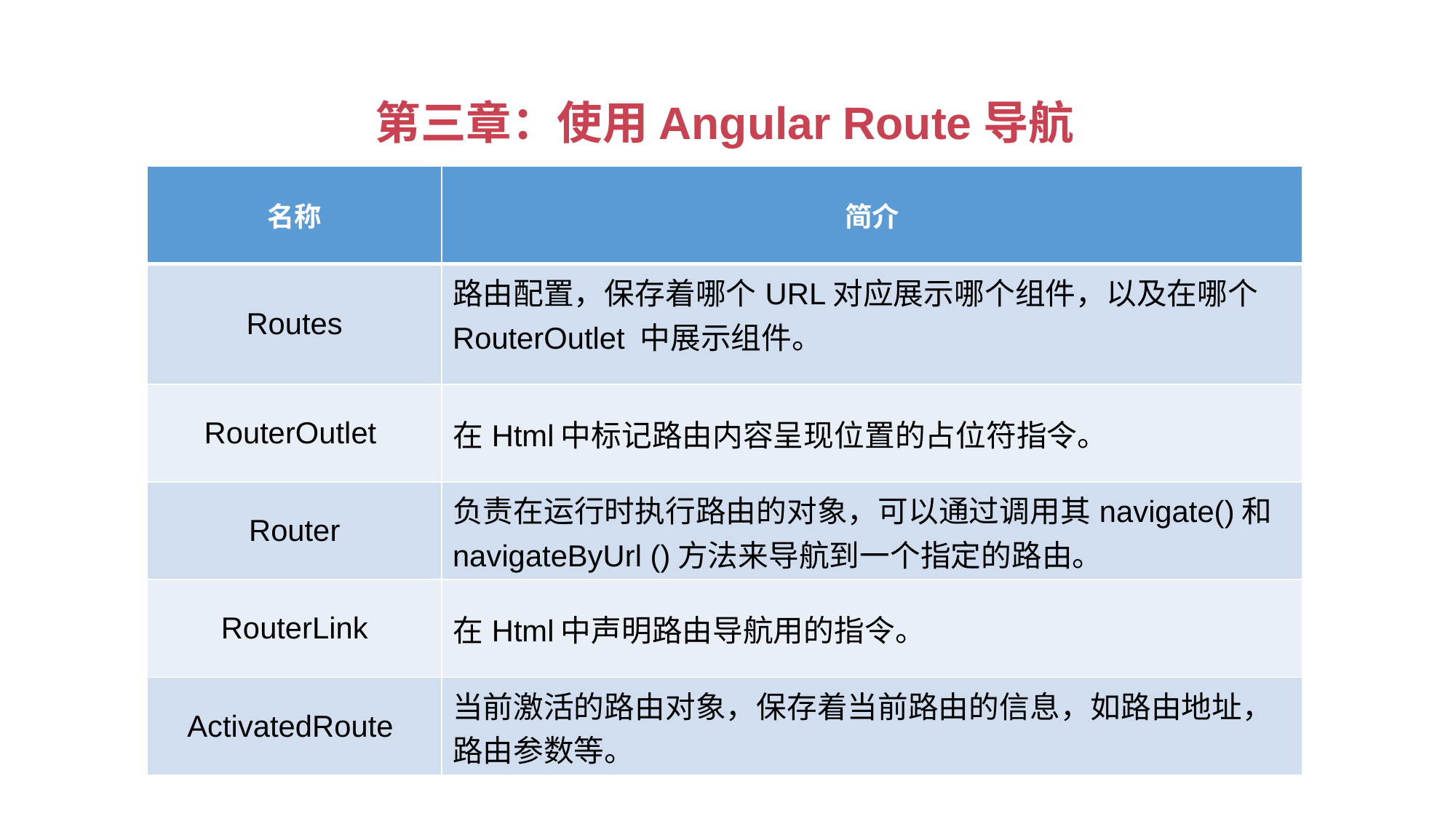

第三章：使用Angular Route导航
| 名称 | 简介 |
| --- | --- |
| Routes | 路由配置，保存着哪个URL对应展示哪个组件，以及在哪个RouterOutlet 中展示组件。 |
| RouterOutlet | 在Html中标记路由内容呈现位置的占位符指令。 |
| Router | 负责在运行时执行路由的对象，可以通过调用其navigate()和navigateByUrl ()方法来导航到一个指定的路由。 |
| RouterLink | 在Html中声明路由导航用的指令。 |
| ActivatedRoute | 当前激活的路由对象，保存着当前路由的信息，如路由地址，路由参数等。 |
 路由基础知识
路由相关对象介绍
在路由时传递数据
地址策略:HashLocationStrategy 和PathLocationStrategy